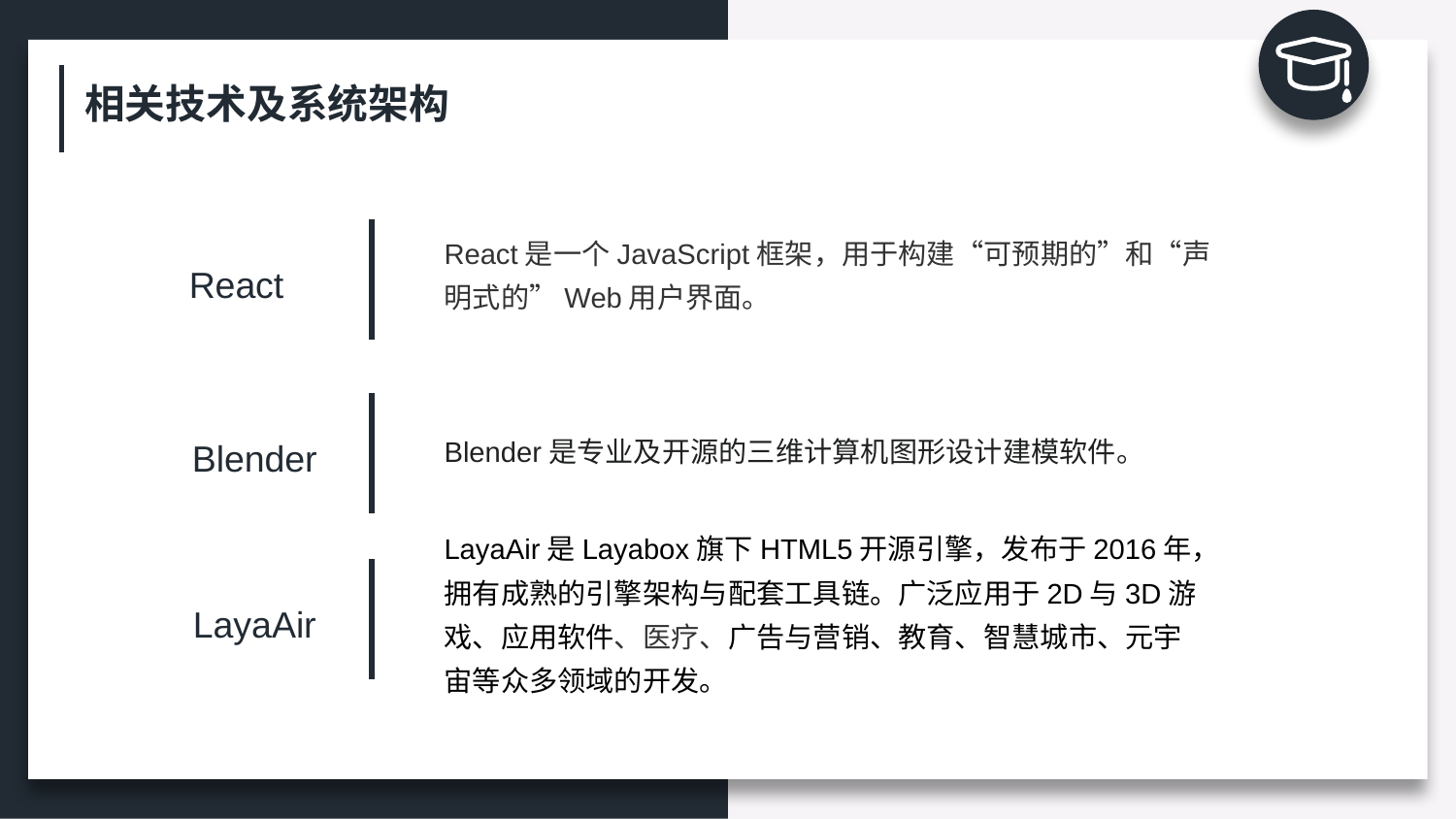

相关技术及系统架构
React是一个JavaScript框架，用于构建“可预期的”和“声明式的”Web用户界面。
React
Blender是专业及开源的三维计算机图形设计建模软件。
Blender
LayaAir是Layabox旗下HTML5开源引擎，发布于2016年，拥有成熟的引擎架构与配套工具链。广泛应用于2D与3D游戏、应用软件、医疗、广告与营销、教育、智慧城市、元宇宙等众多领域的开发。
LayaAir